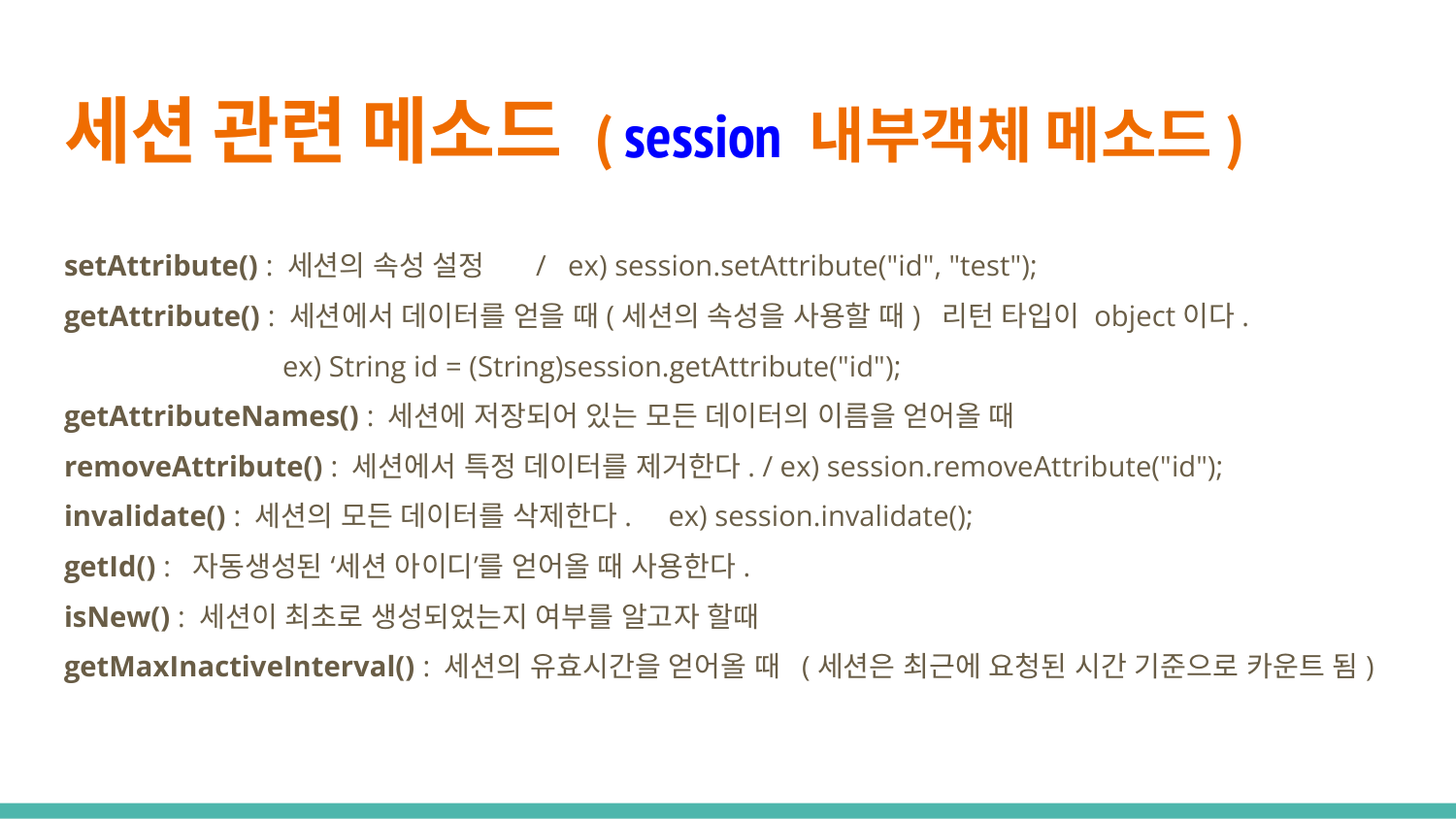

# 세션 관련 메소드 ( session 내부객체 메소드)

setAttribute() : 세션의 속성 설정      /   ex) session.setAttribute("id", "test");
getAttribute() : 세션에서 데이터를 얻을 때(세션의 속성을 사용할 때)  리턴 타입이 object이다.
                              ex) String id = (String)session.getAttribute("id");
getAttributeNames() : 세션에 저장되어 있는 모든 데이터의 이름을 얻어올 때
removeAttribute() : 세션에서 특정 데이터를 제거한다. / ex) session.removeAttribute("id");
invalidate() : 세션의 모든 데이터를 삭제한다.     ex) session.invalidate();
getId() :  자동생성된 ‘세션 아이디’를 얻어올 때 사용한다.
isNew() : 세션이 최초로 생성되었는지 여부를 알고자 할때
getMaxInactiveInterval() : 세션의 유효시간을 얻어올 때  (세션은 최근에 요청된 시간 기준으로 카운트 됨)